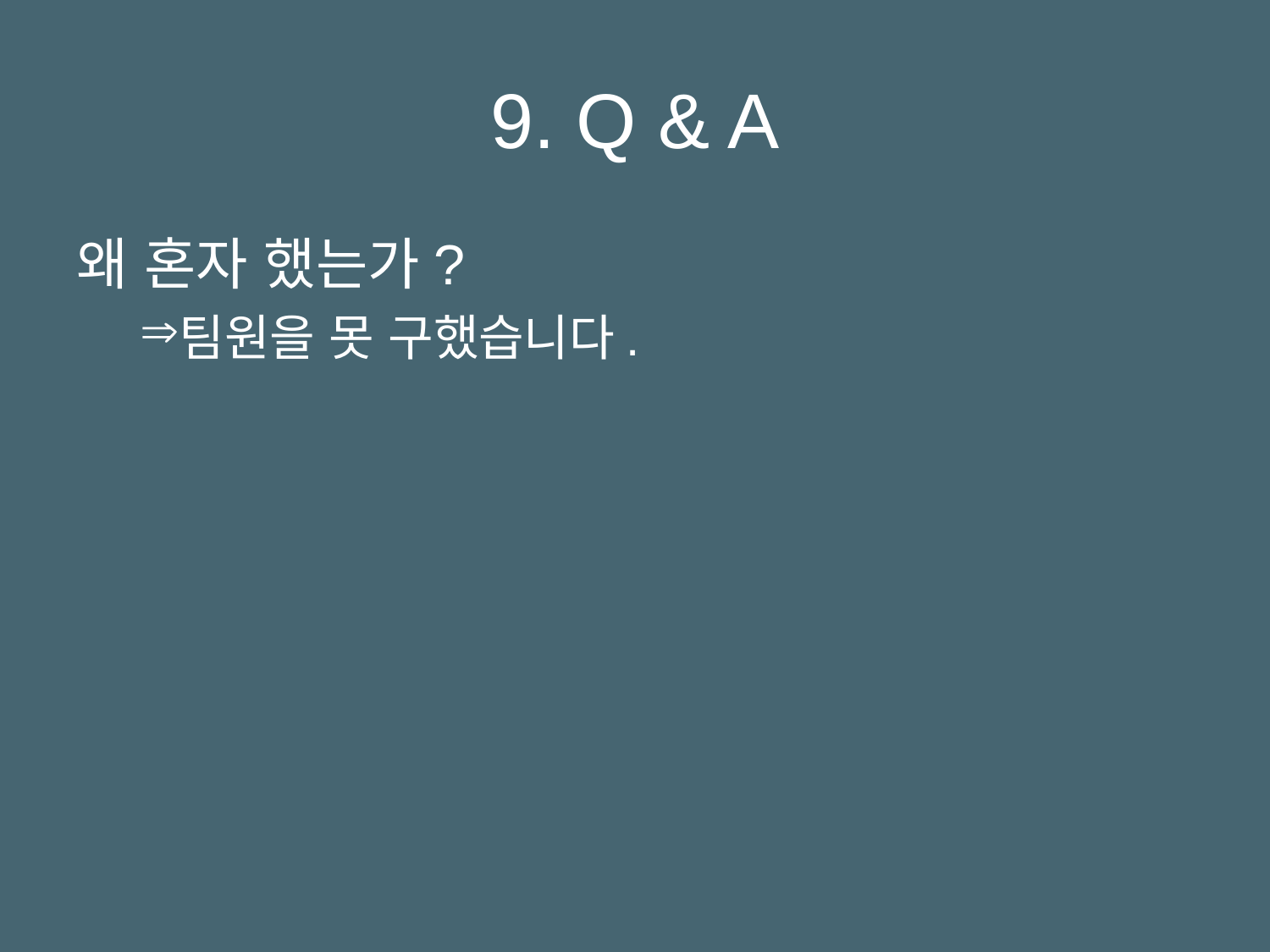

# 9. Q & A
왜 혼자 했는가?
팀원을 못 구했습니다.